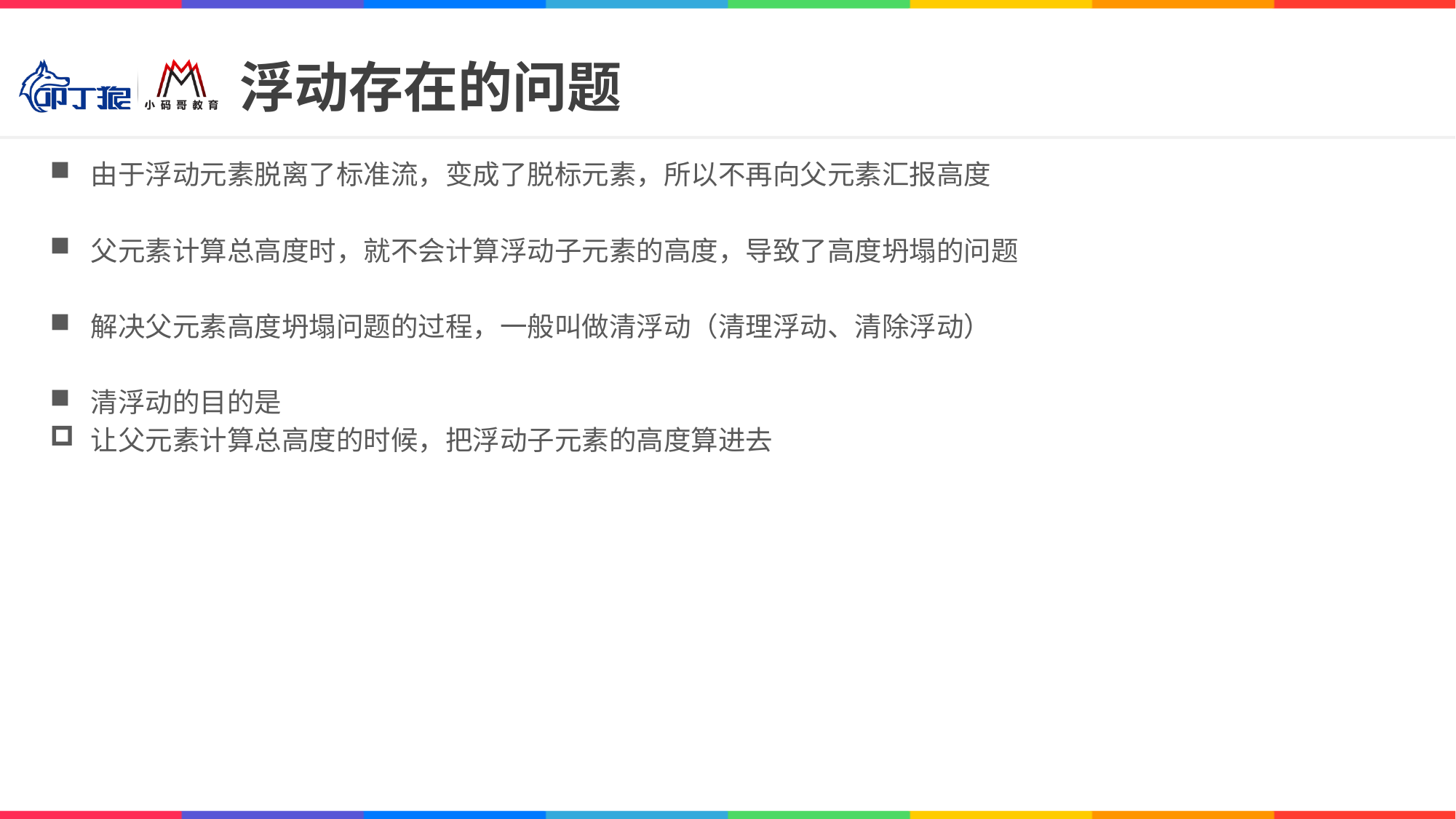

# 浮动存在的问题
由于浮动元素脱离了标准流，变成了脱标元素，所以不再向父元素汇报高度

父元素计算总高度时，就不会计算浮动子元素的高度，导致了高度坍塌的问题

解决父元素高度坍塌问题的过程，一般叫做清浮动（清理浮动、清除浮动）

清浮动的目的是
让父元素计算总高度的时候，把浮动子元素的高度算进去